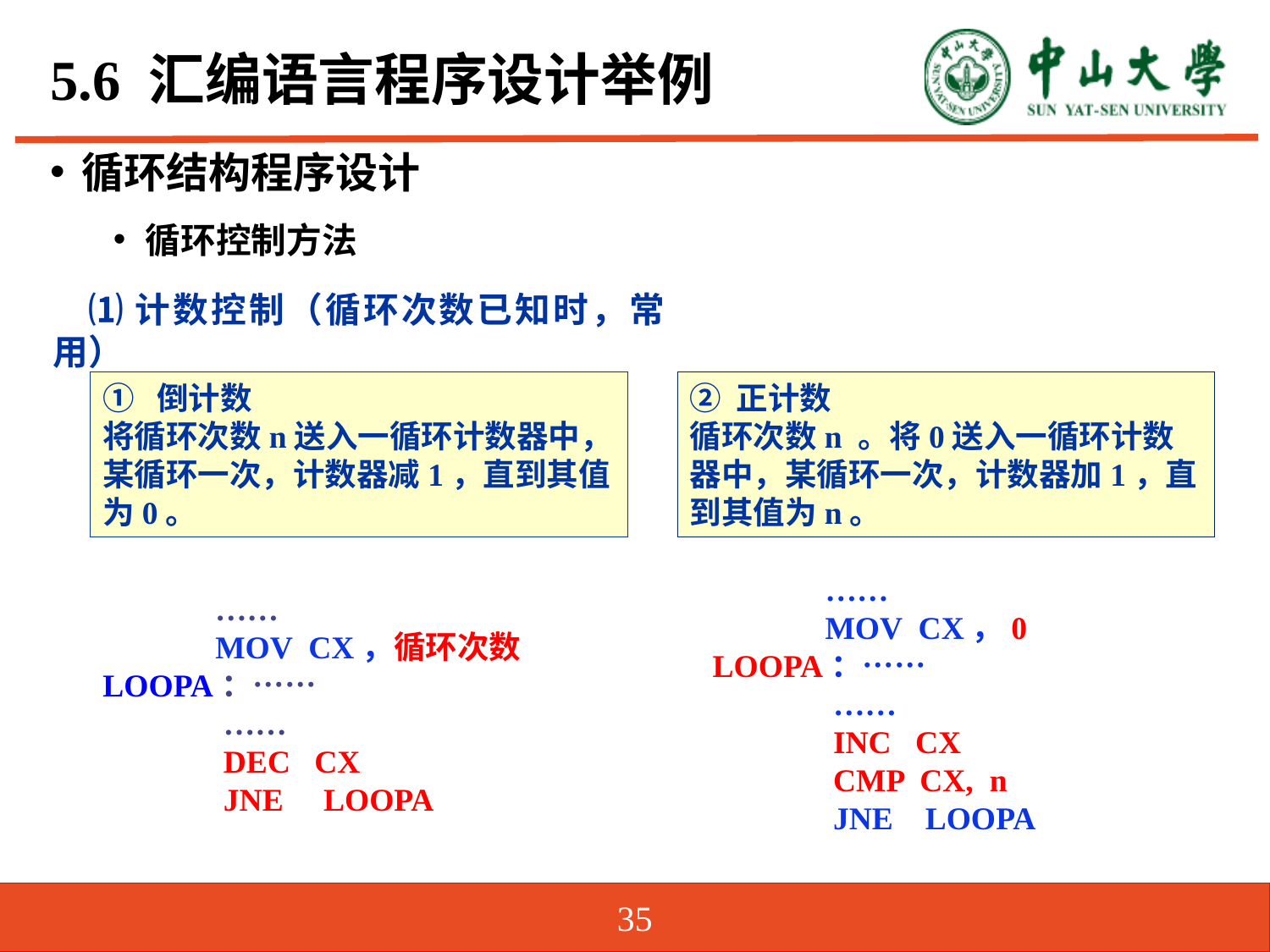

# 5.6 汇编语言程序设计举例
循环结构程序设计
循环控制方法
⑴计数控制（循环次数已知时，常用）
①  倒计数
将循环次数n送入一循环计数器中，某循环一次，计数器减1，直到其值为0。
② 正计数
循环次数n 。将0送入一循环计数器中，某循环一次，计数器加1，直到其值为n。
              ……
              MOV  CX，0
LOOPA：……
               ……
               INC   CX
               CMP  CX,  n
               JNE    LOOPA
              ……
              MOV  CX，循环次数
LOOPA：……
               ……
               DEC   CX
               JNE     LOOPA
35